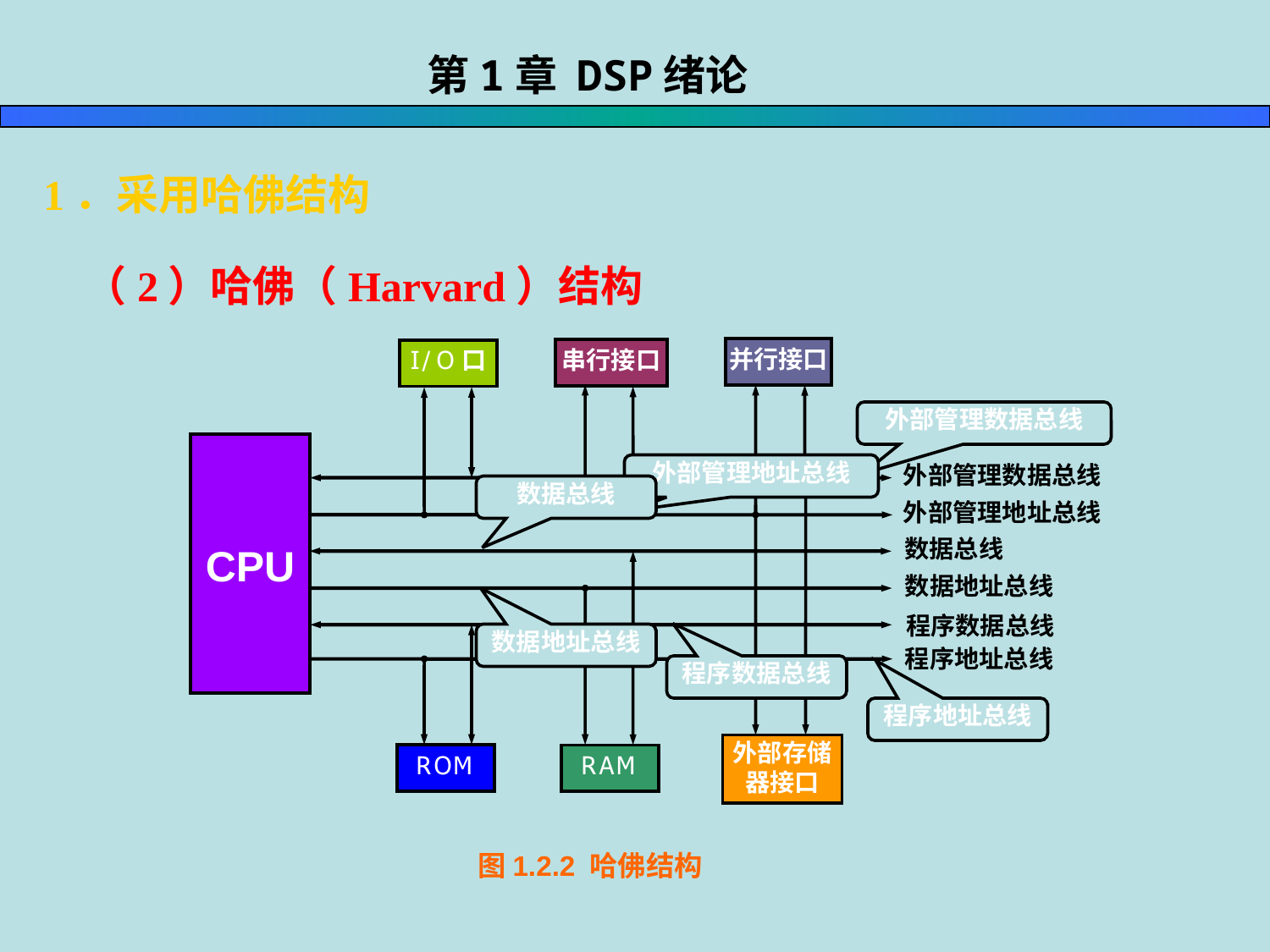

第1章 DSP绪论

 1．采用哈佛结构
 （2）哈佛（Harvard）结构
并行接口
串行接口
I/O口

CPU

外部存储
器接口
ROM
RAM
图1.2.2 哈佛结构
外部管理数据总线
外部管理地址总线
外部管理数据总线
数据总线
外部管理地址总线
数据总线
数据地址总线
程序数据总线
数据地址总线
程序地址总线
程序数据总线
程序地址总线
16